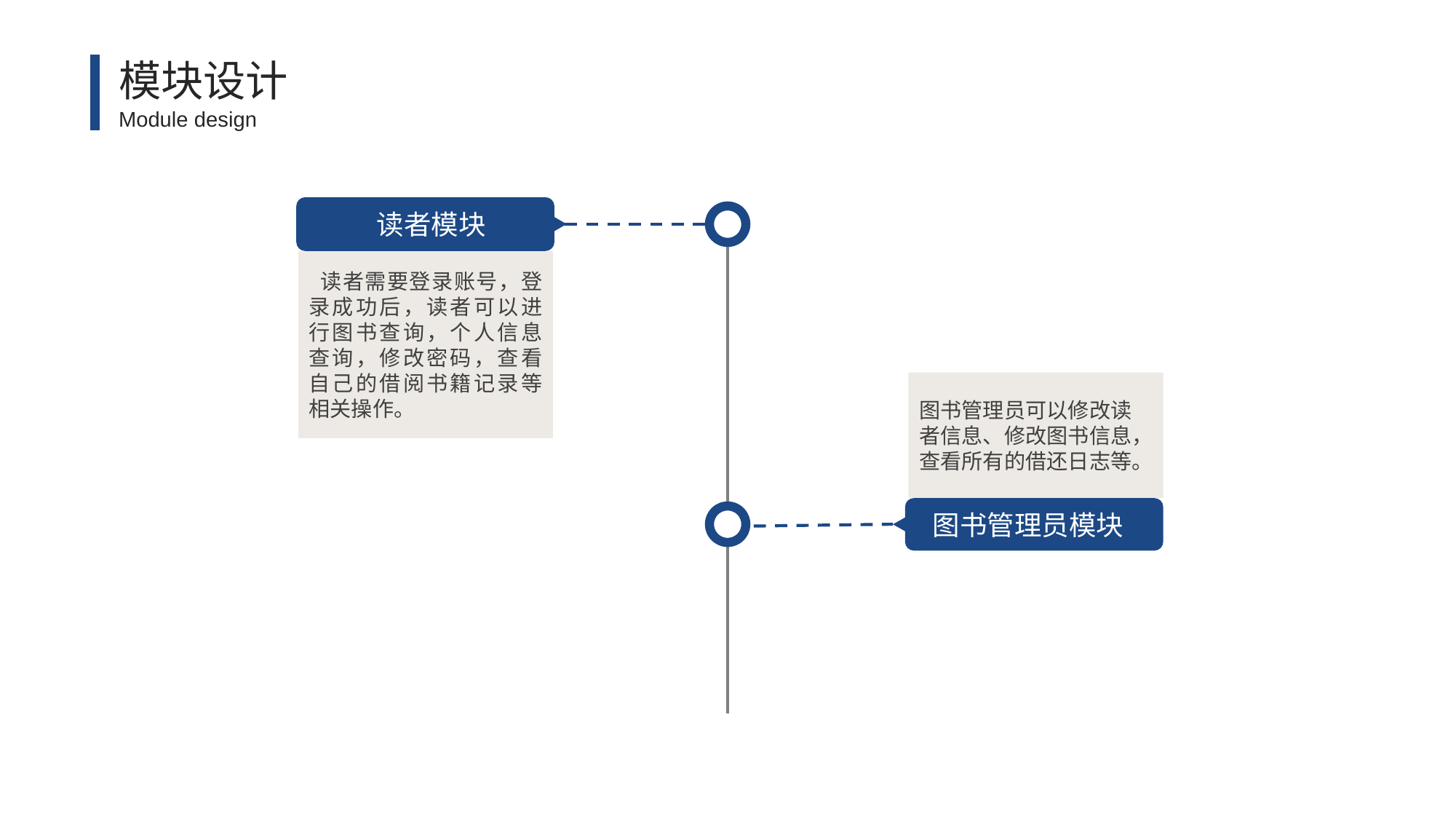

模块设计
Module design
读者模块

 读者需要登录账号，登录成功后，读者可以进行图书查询，个人信息查询，修改密码，查看自己的借阅书籍记录等相关操作。
图书管理员可以修改读
者信息、修改图书信息，
查看所有的借还日志等。
图书管理员模块